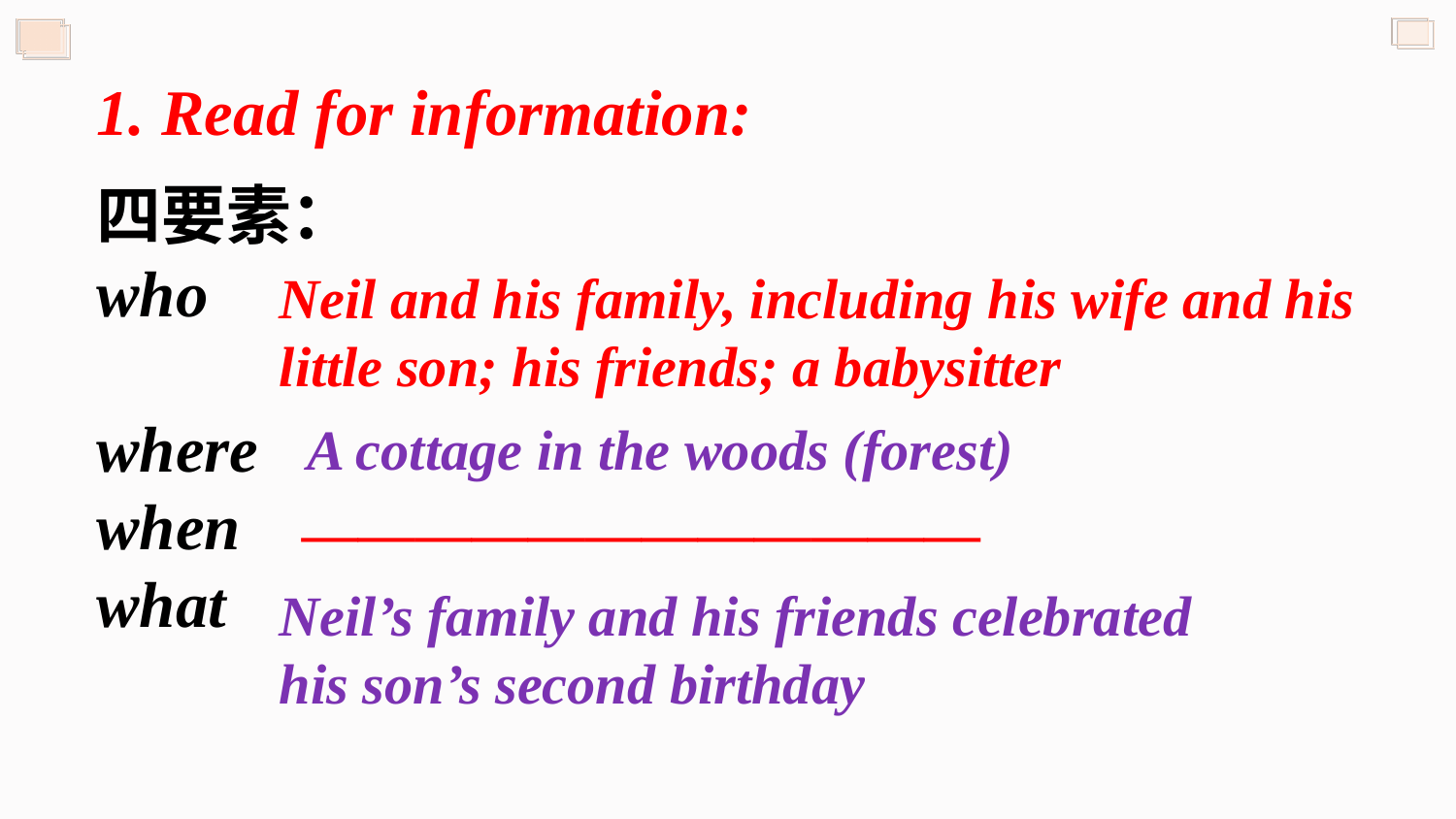

1. Read for information:
四要素：
who

where
when
what
Neil and his family, including his wife and his little son; his friends; a babysitter
 A cottage in the woods (forest)
————————————
Neil’s family and his friends celebrated his son’s second birthday